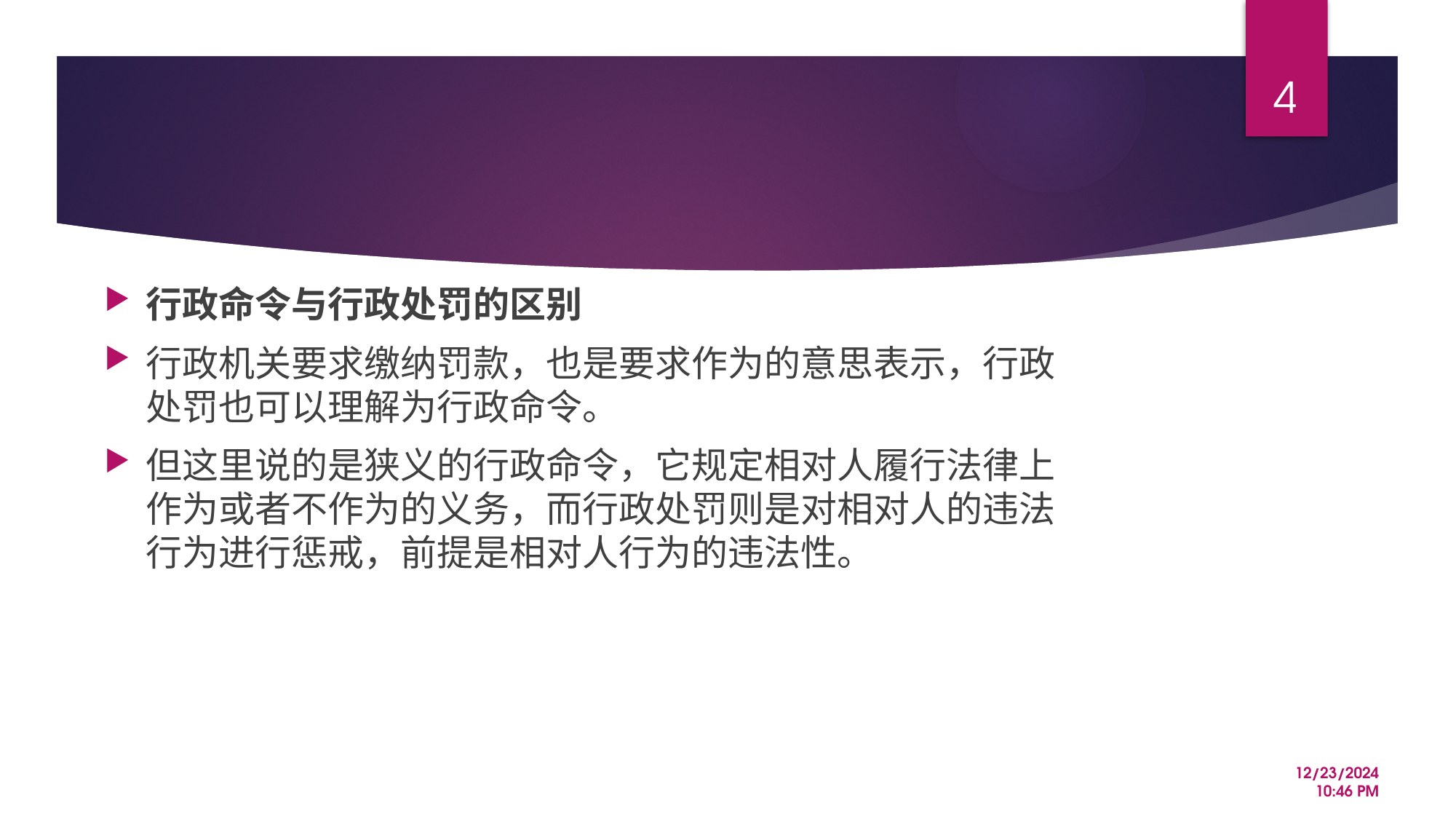

4
#
行政命令与行政处罚的区别
行政机关要求缴纳罚款，也是要求作为的意思表示，行政处罚也可以理解为行政命令。
但这里说的是狭义的行政命令，它规定相对人履行法律上作为或者不作为的义务，而行政处罚则是对相对人的违法行为进行惩戒，前提是相对人行为的违法性。

12/23/2024 10:46 PM